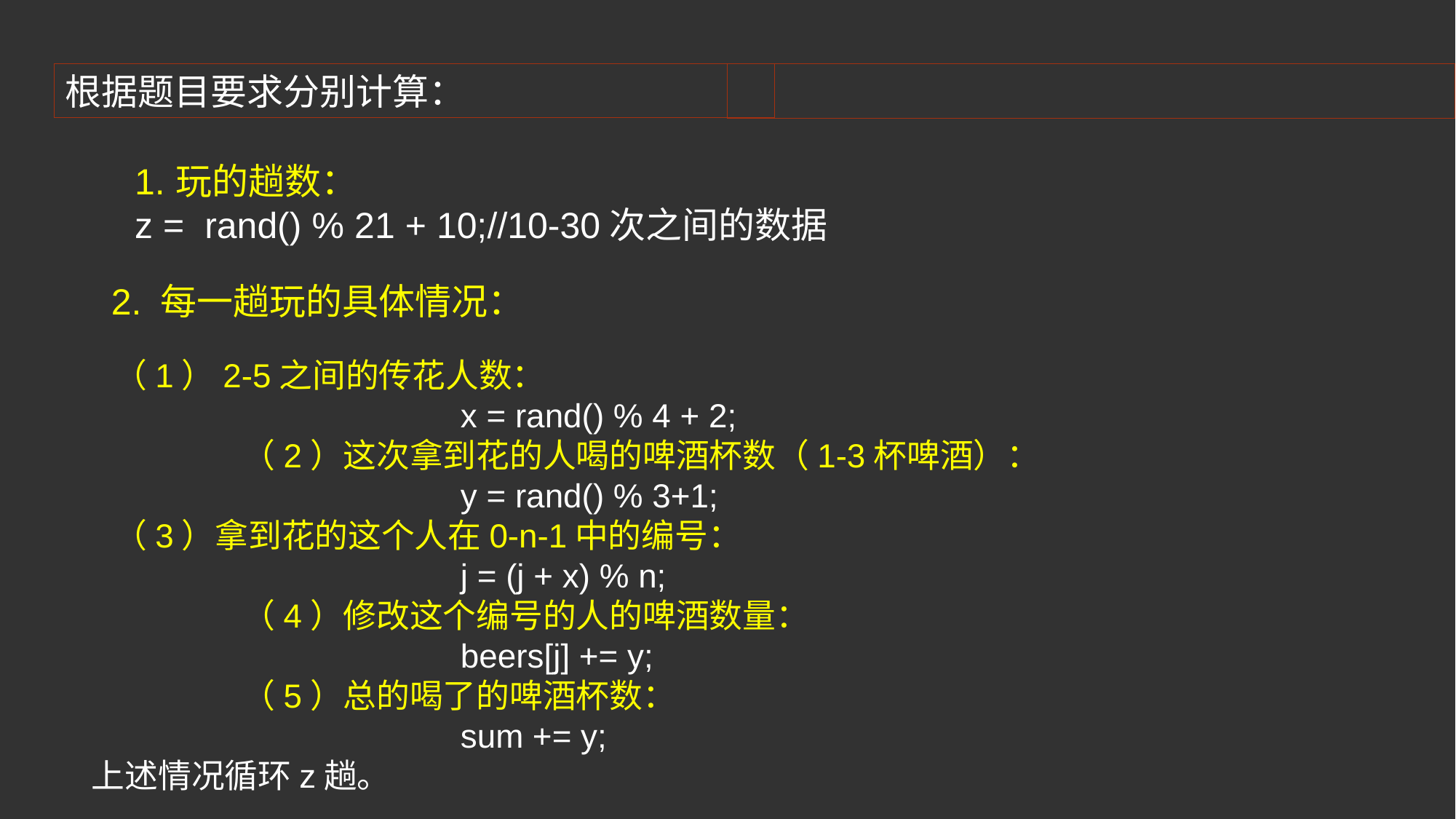

根据题目要求分别计算：

玩的趟数：
z =  rand() % 21 + 10;//10-30次之间的数据
2. 每一趟玩的具体情况：
           （1）2-5之间的传花人数：
				x = rand() % 4 + 2;
		（2）这次拿到花的人喝的啤酒杯数（1-3杯啤酒）：
				y = rand() % 3+1;
           （3）拿到花的这个人在0-n-1中的编号：
				j = (j + x) % n;
		（4）修改这个编号的人的啤酒数量：
				beers[j] += y;
		（5）总的喝了的啤酒杯数：
				sum += y;
        上述情况循环z趟。